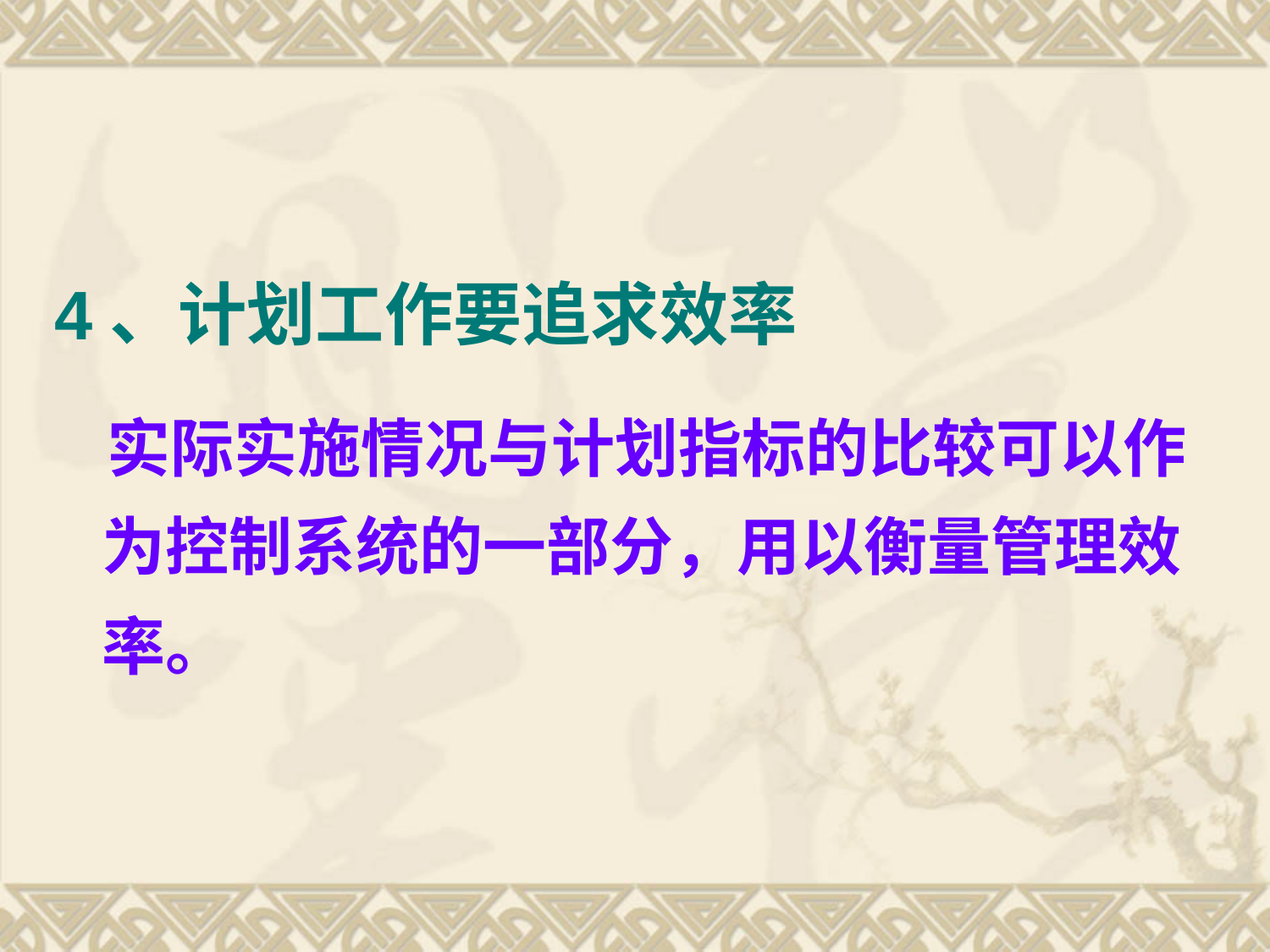

#
4、计划工作要追求效率
   实际实施情况与计划指标的比较可以作为控制系统的一部分，用以衡量管理效率。